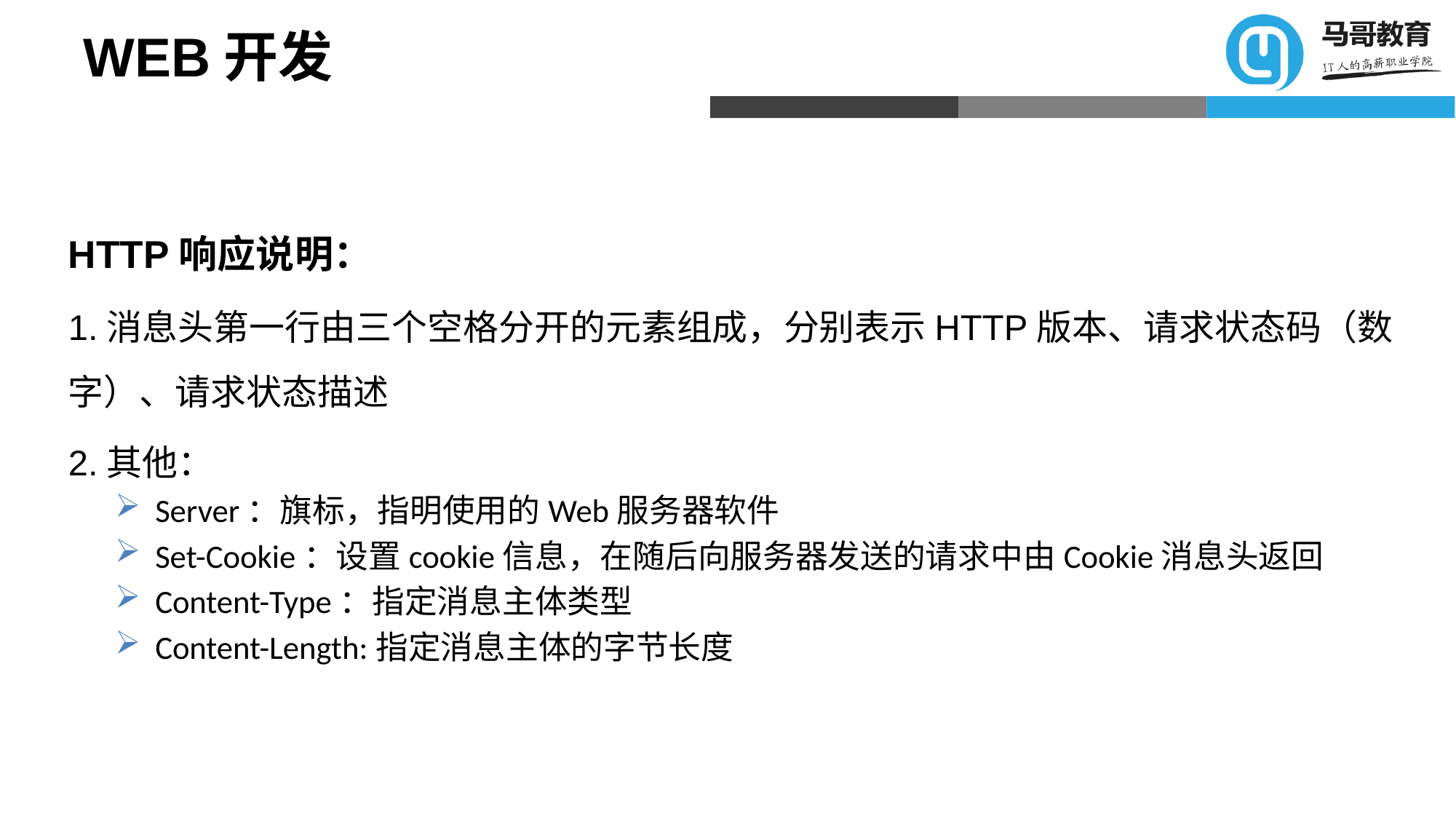

# WEB开发
HTTP响应说明：
1.消息头第一行由三个空格分开的元素组成，分别表示HTTP版本、请求状态码（数字）、请求状态描述
2.其他：
Server：旗标，指明使用的Web服务器软件
Set-Cookie：设置cookie信息，在随后向服务器发送的请求中由Cookie消息头返回
Content-Type：指定消息主体类型
Content-Length:指定消息主体的字节长度